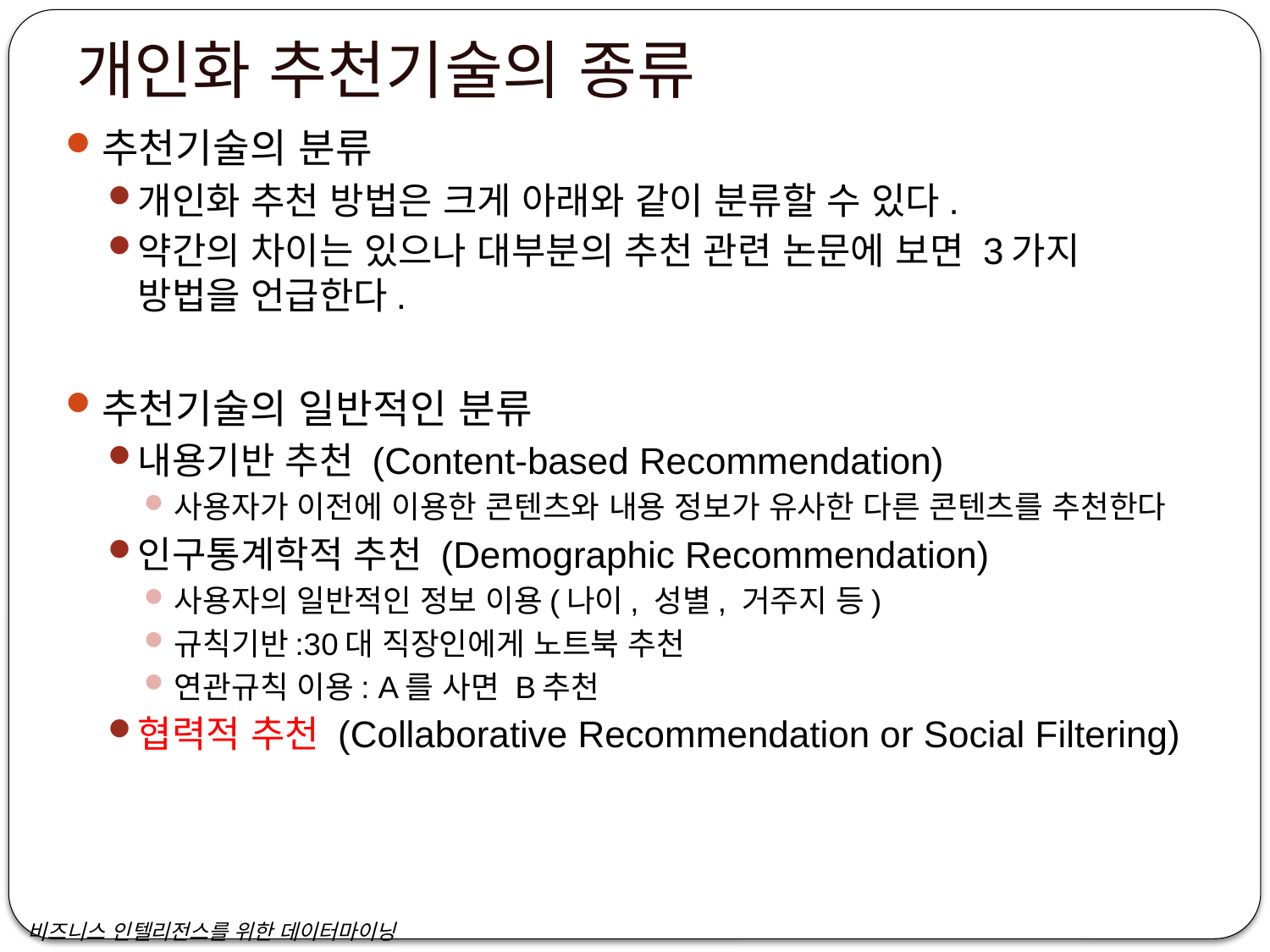

# 개인화 추천기술의 종류
추천기술의 분류
개인화 추천 방법은 크게 아래와 같이 분류할 수 있다.
약간의 차이는 있으나 대부분의 추천 관련 논문에 보면 3가지 방법을 언급한다.

추천기술의 일반적인 분류
내용기반 추천 (Content-based Recommendation)
사용자가 이전에 이용한 콘텐츠와 내용 정보가 유사한 다른 콘텐츠를 추천한다
인구통계학적 추천 (Demographic Recommendation)
사용자의 일반적인 정보 이용(나이, 성별, 거주지 등)
규칙기반:30대 직장인에게 노트북 추천
연관규칙 이용: A를 사면 B추천
협력적 추천 (Collaborative Recommendation or Social Filtering)